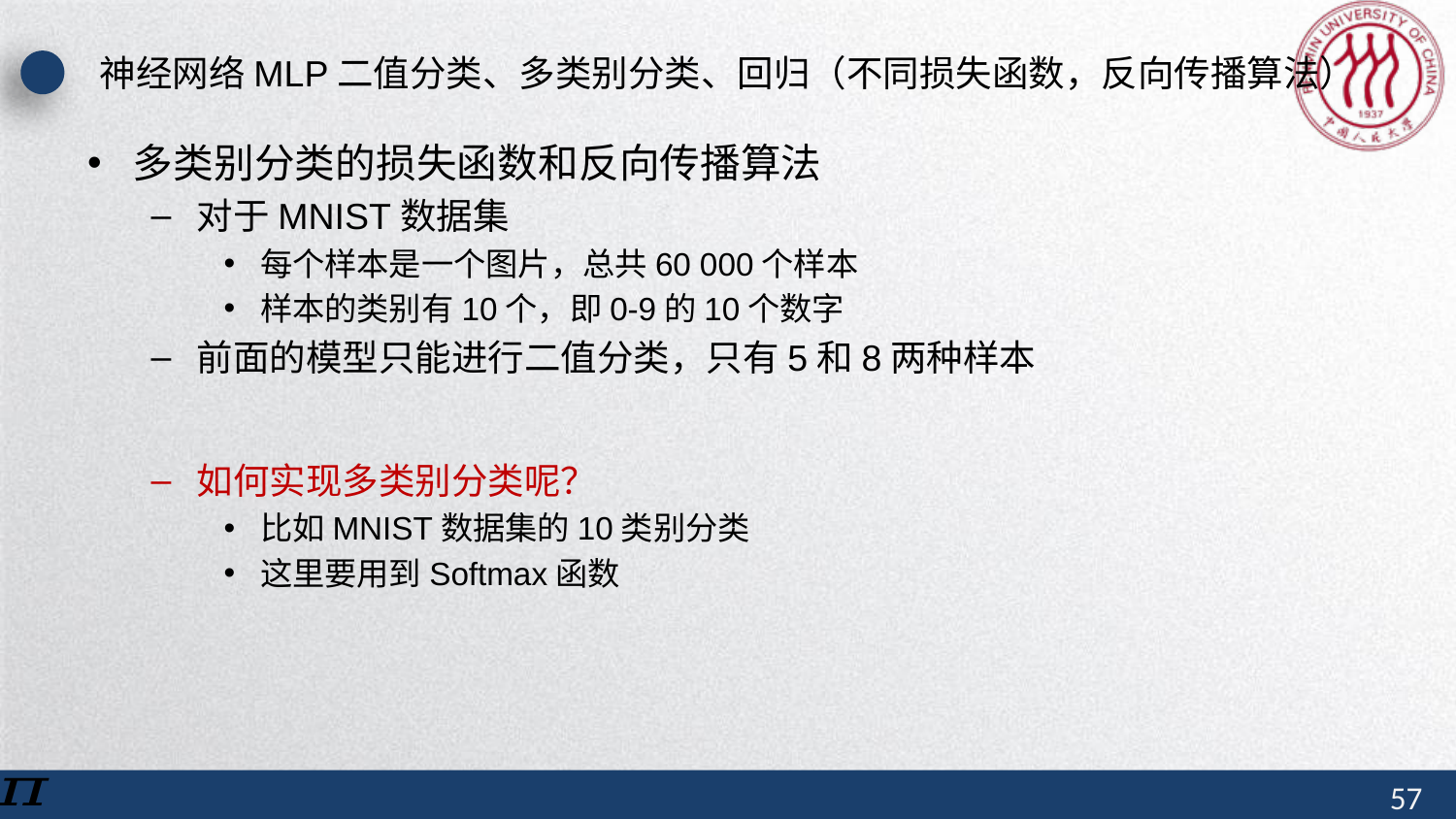

# 神经网络MLP二值分类、多类别分类、回归（不同损失函数，反向传播算法）
多类别分类的损失函数和反向传播算法
对于MNIST数据集
每个样本是一个图片，总共60 000个样本
样本的类别有10个，即0-9的10个数字
前面的模型只能进行二值分类，只有5和8两种样本

如何实现多类别分类呢？
比如MNIST数据集的10类别分类
这里要用到Softmax函数